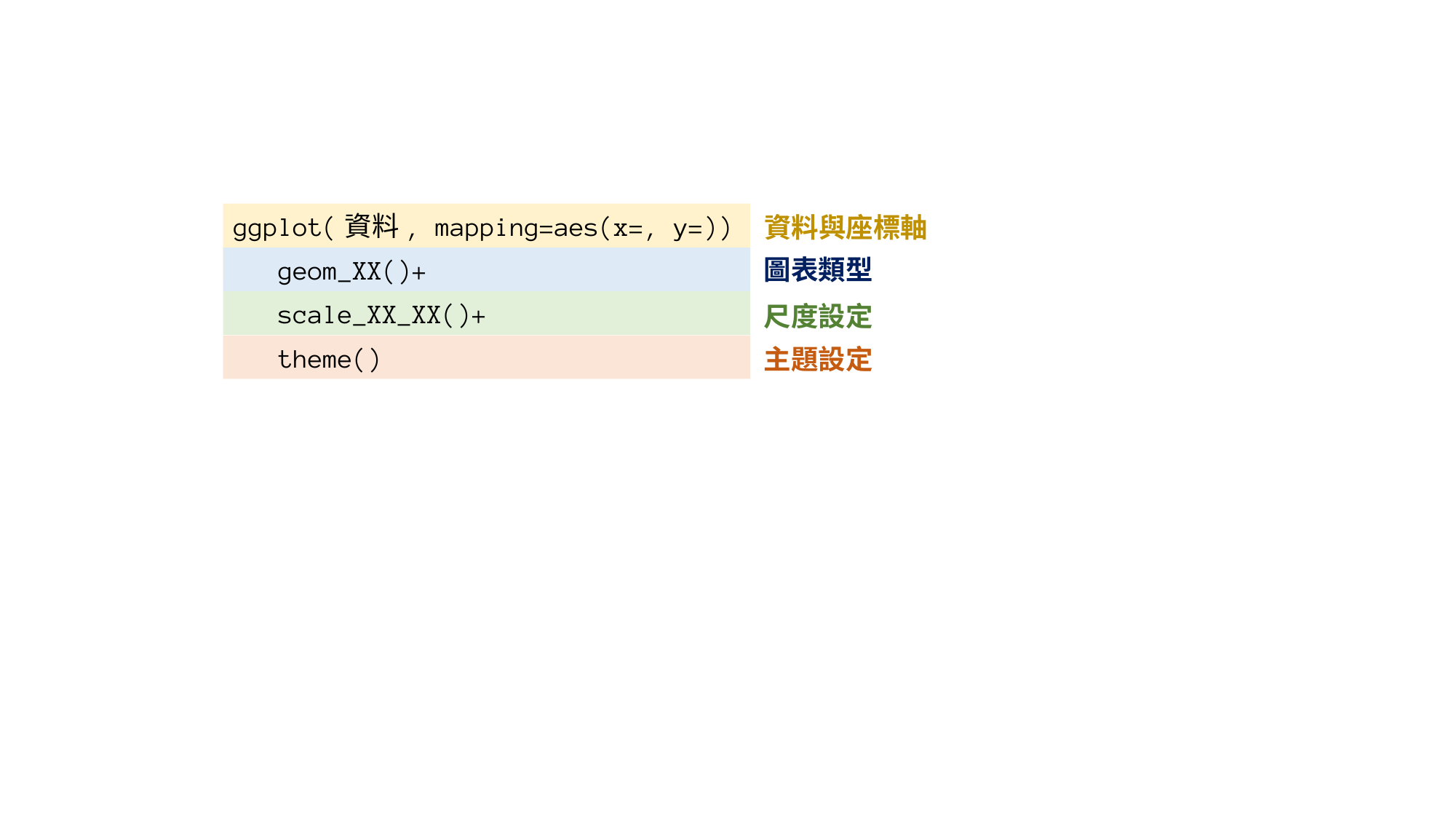

ggplot(資料, mapping=aes(x=, y=))+
資料與座標軸
   geom_XX()+
圖表類型
   scale_XX_XX()+
尺度設定
   theme()
主題設定